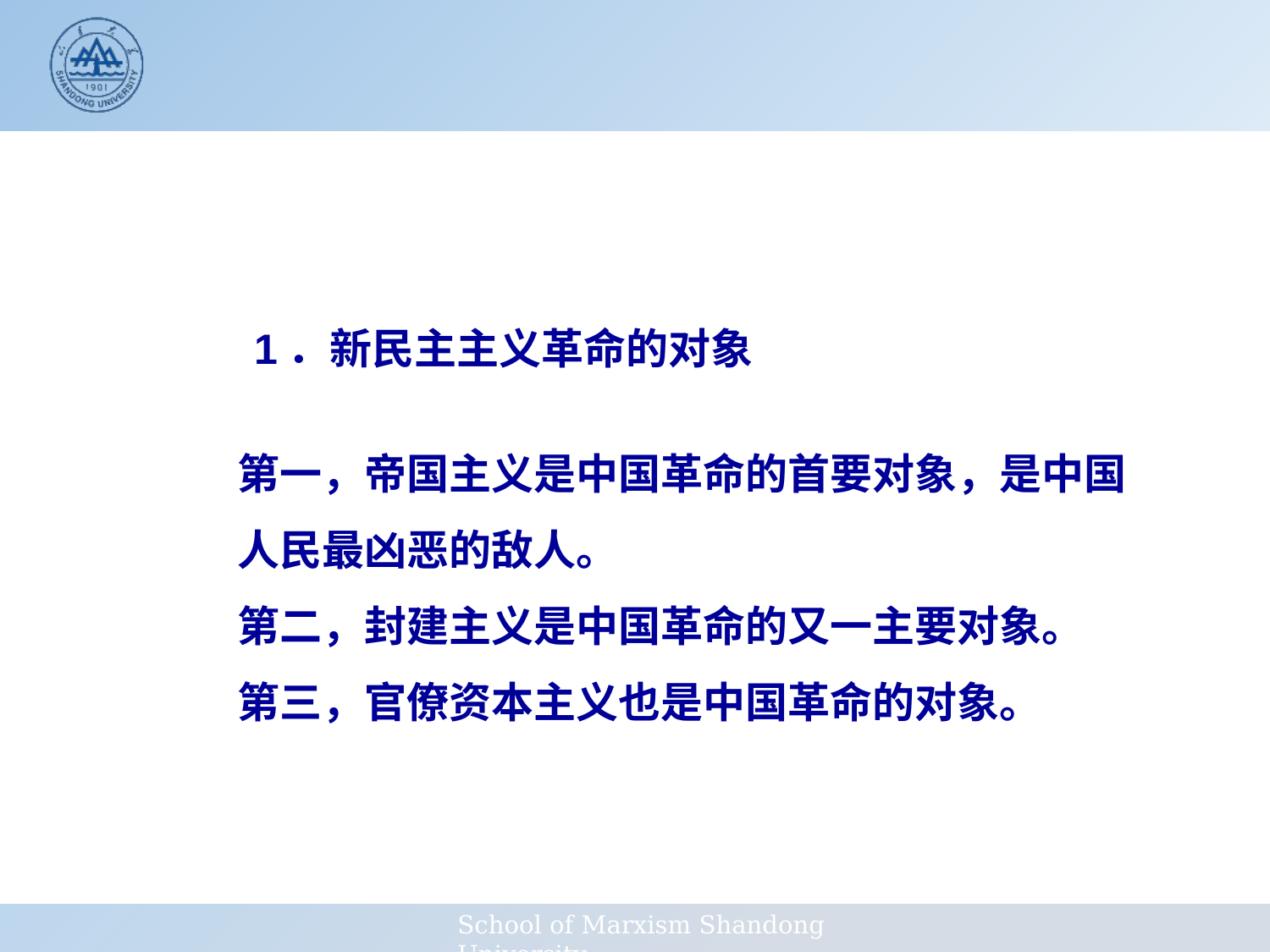

1．新民主主义革命的对象
第一，帝国主义是中国革命的首要对象，是中国人民最凶恶的敌人。
第二，封建主义是中国革命的又一主要对象。
第三，官僚资本主义也是中国革命的对象。